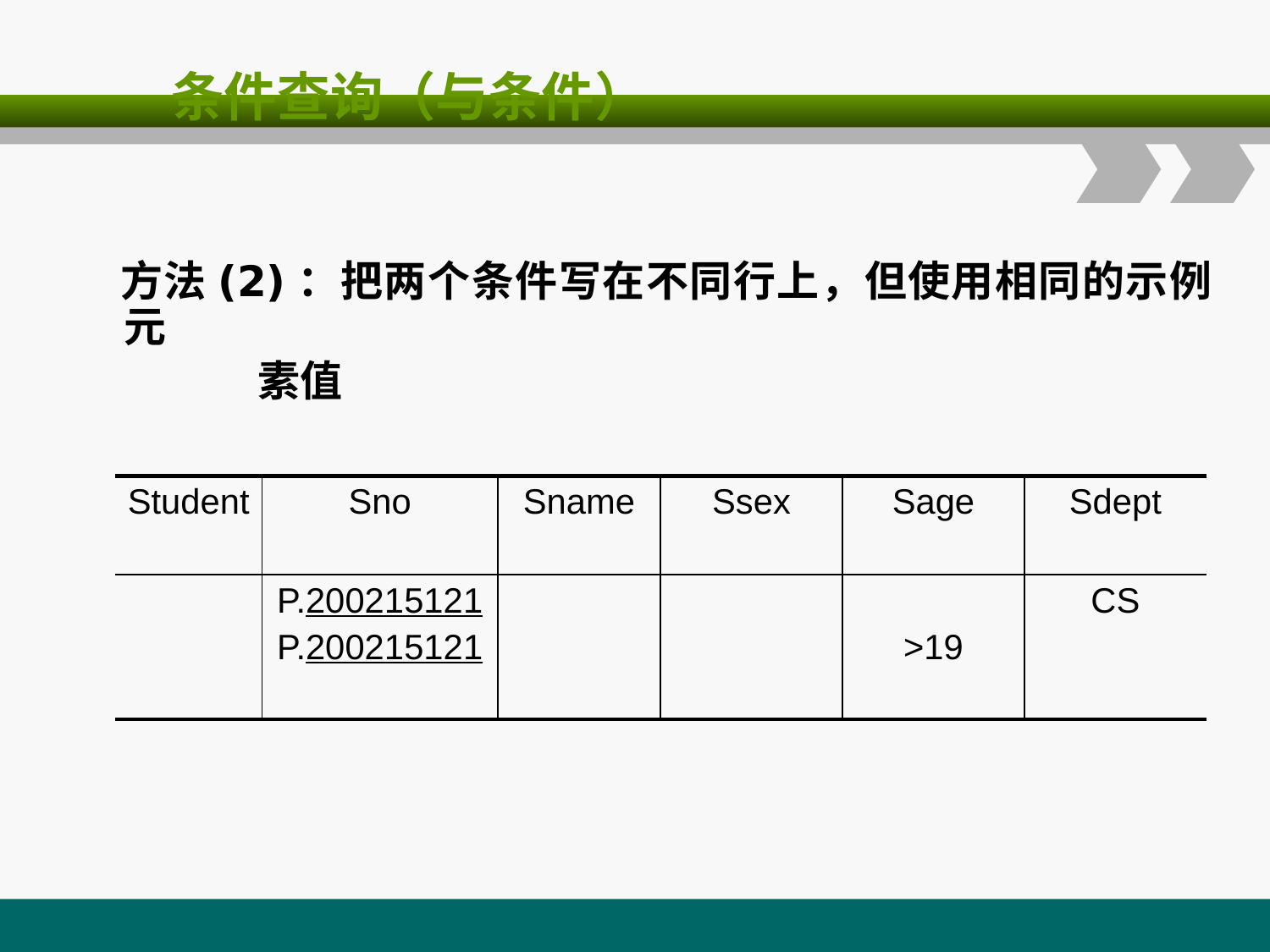

# 条件查询（与条件）
   方法(2)：把两个条件写在不同行上，但使用相同的示例元
                  素值
| Student | Sno | Sname | Ssex | Sage | Sdept |
| --- | --- | --- | --- | --- | --- |
|  | P.200215121 P.200215121 |  |  | >19 | CS |